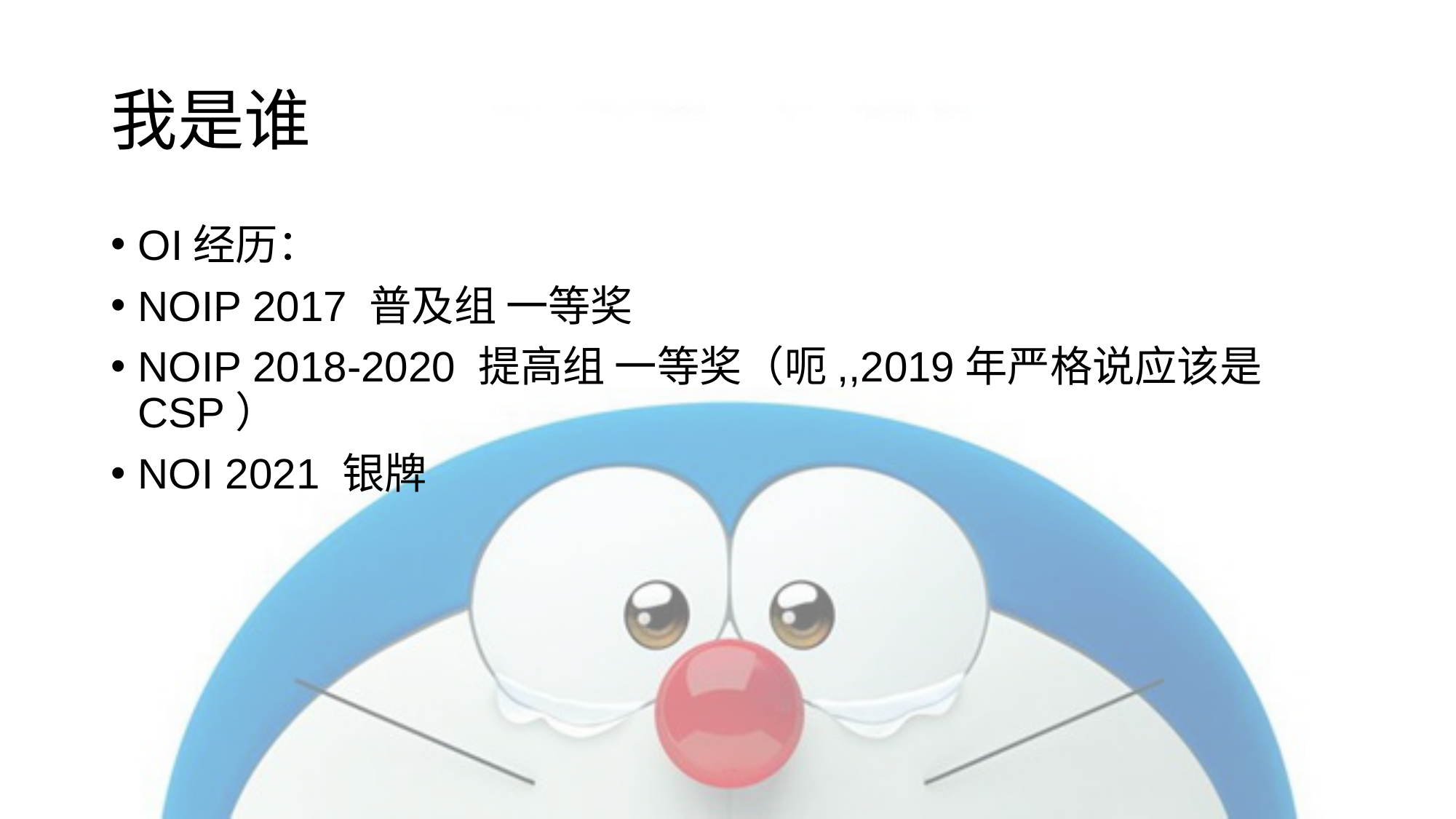

# 我是谁
OI经历：
NOIP 2017 普及组 一等奖
NOIP 2018-2020 提高组 一等奖（呃,,2019年严格说应该是CSP）
NOI 2021 银牌